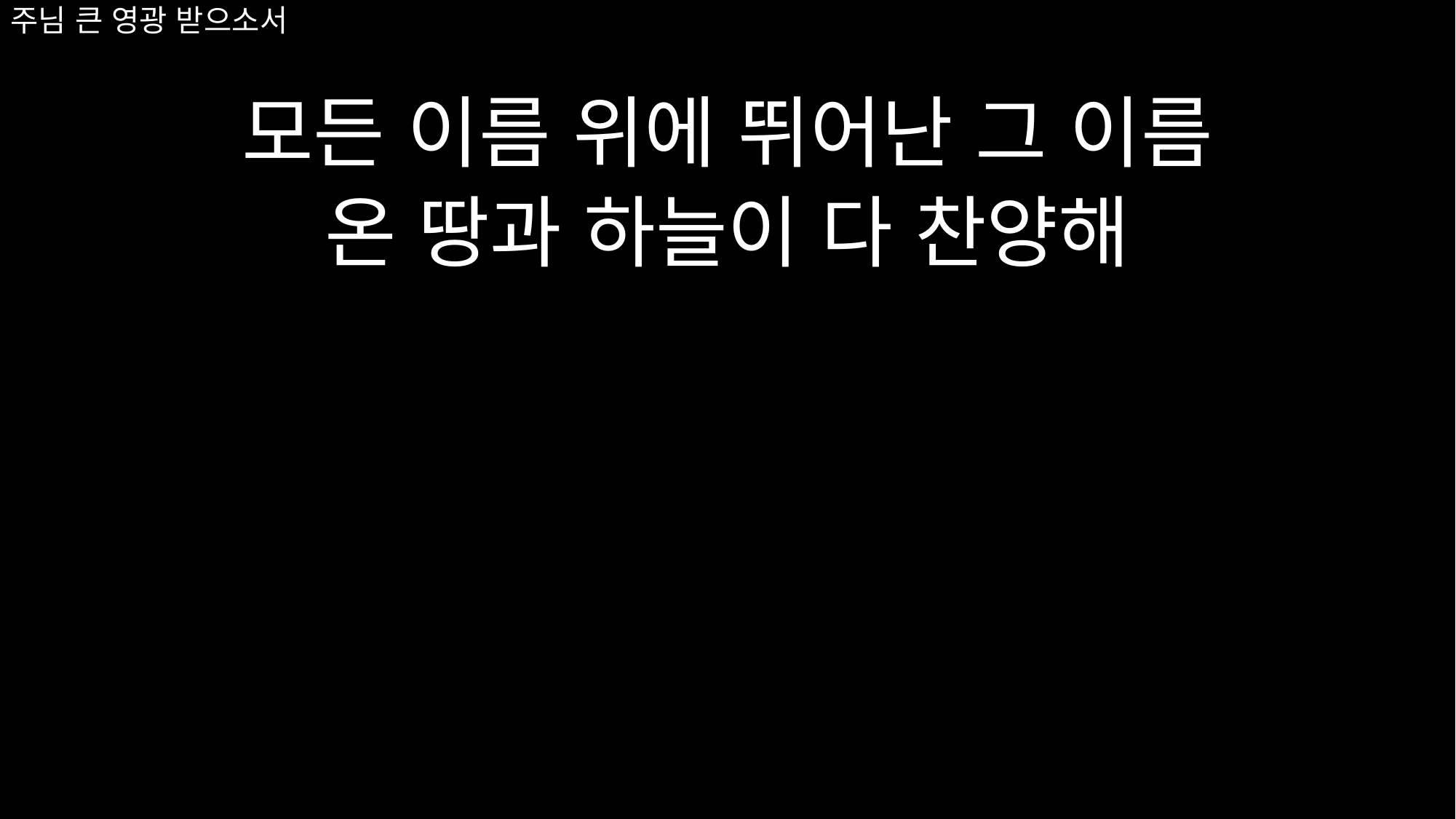

# 주님 큰 영광 받으소서
모든 이름 위에 뛰어난 그 이름
온 땅과 하늘이 다 찬양해